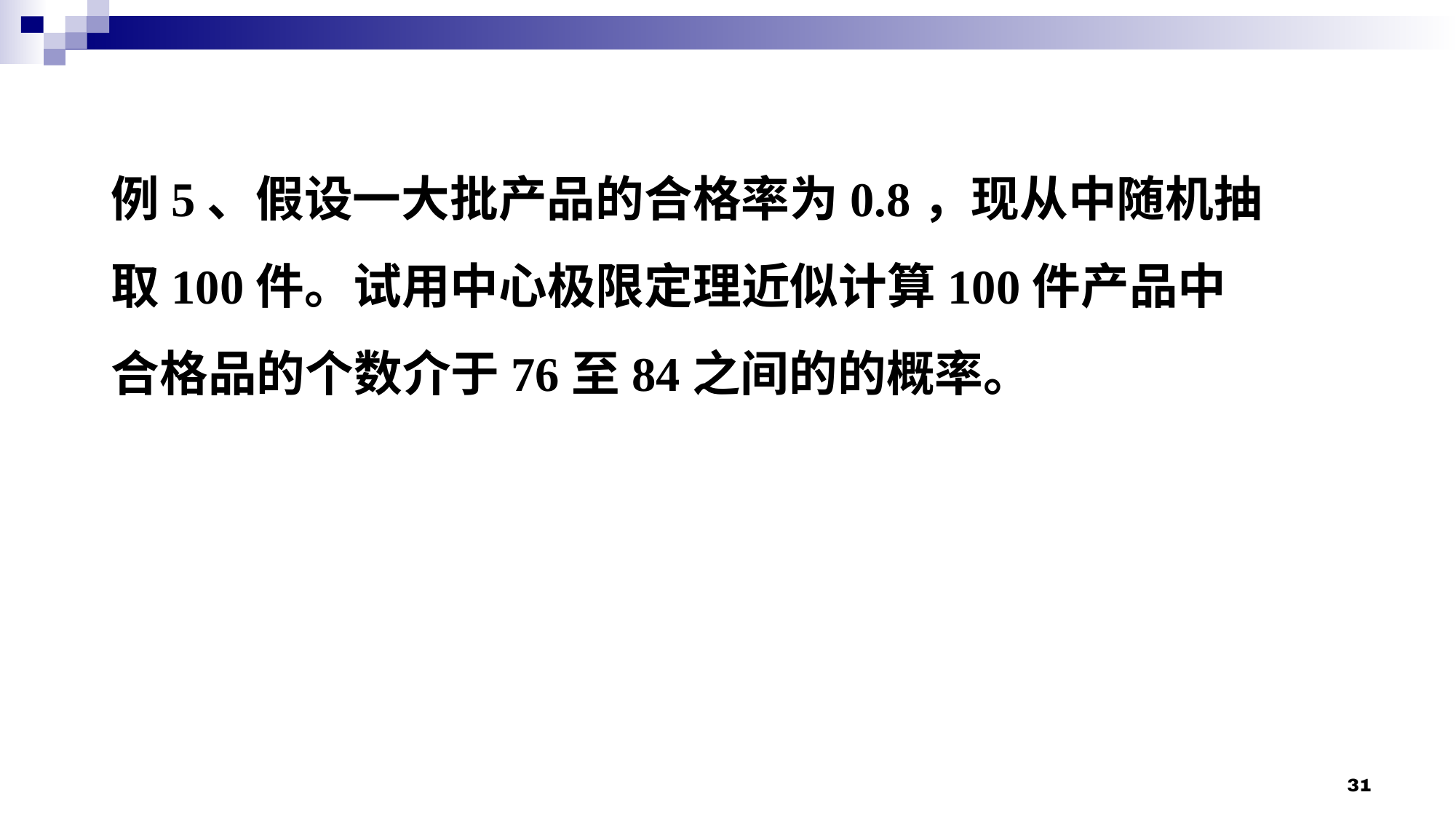

例5、假设一大批产品的合格率为0.8，现从中随机抽取100件。试用中心极限定理近似计算100件产品中合格品的个数介于76至84之间的的概率。
31